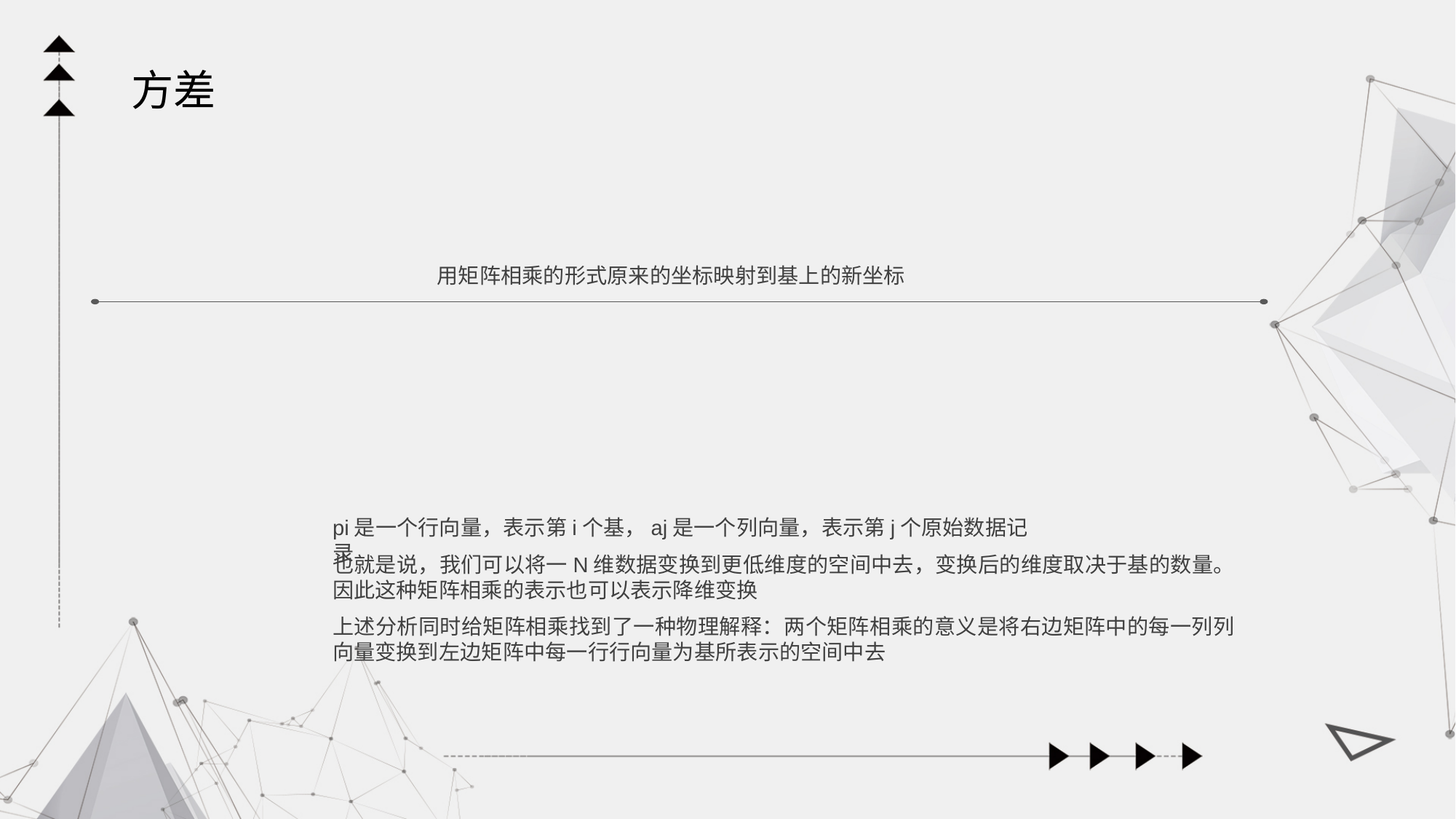

方差
用矩阵相乘的形式原来的坐标映射到基上的新坐标

pi是一个行向量，表示第i个基，aj是一个列向量，表示第j个原始数据记录
也就是说，我们可以将一N维数据变换到更低维度的空间中去，变换后的维度取决于基的数量。因此这种矩阵相乘的表示也可以表示降维变换
上述分析同时给矩阵相乘找到了一种物理解释：两个矩阵相乘的意义是将右边矩阵中的每一列列向量变换到左边矩阵中每一行行向量为基所表示的空间中去